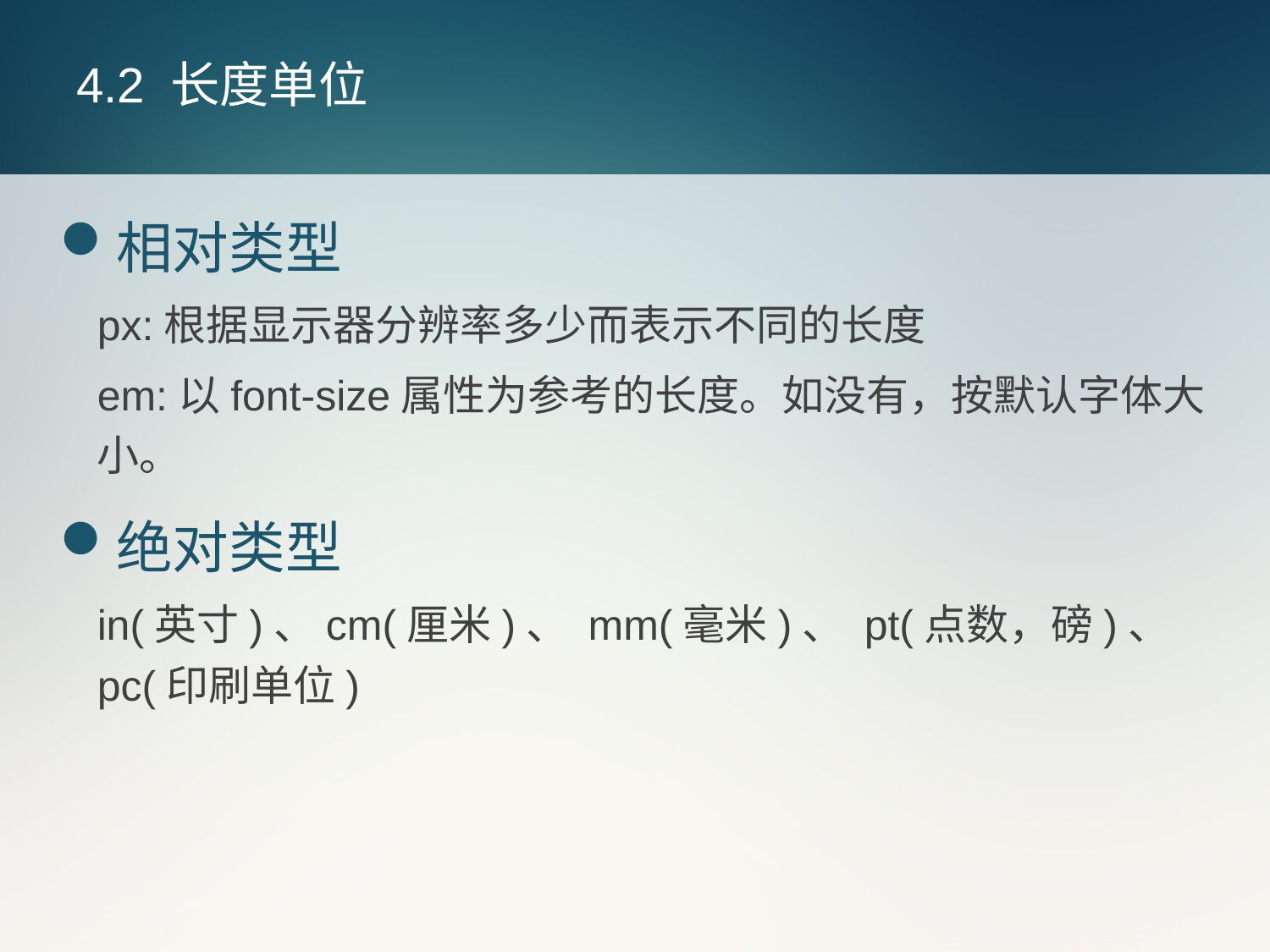

# 4.2 长度单位
相对类型
px:根据显示器分辨率多少而表示不同的长度
em:以font-size属性为参考的长度。如没有，按默认字体大小。
绝对类型
in(英寸)、cm(厘米)、 mm(毫米)、 pt(点数，磅)、 pc(印刷单位)